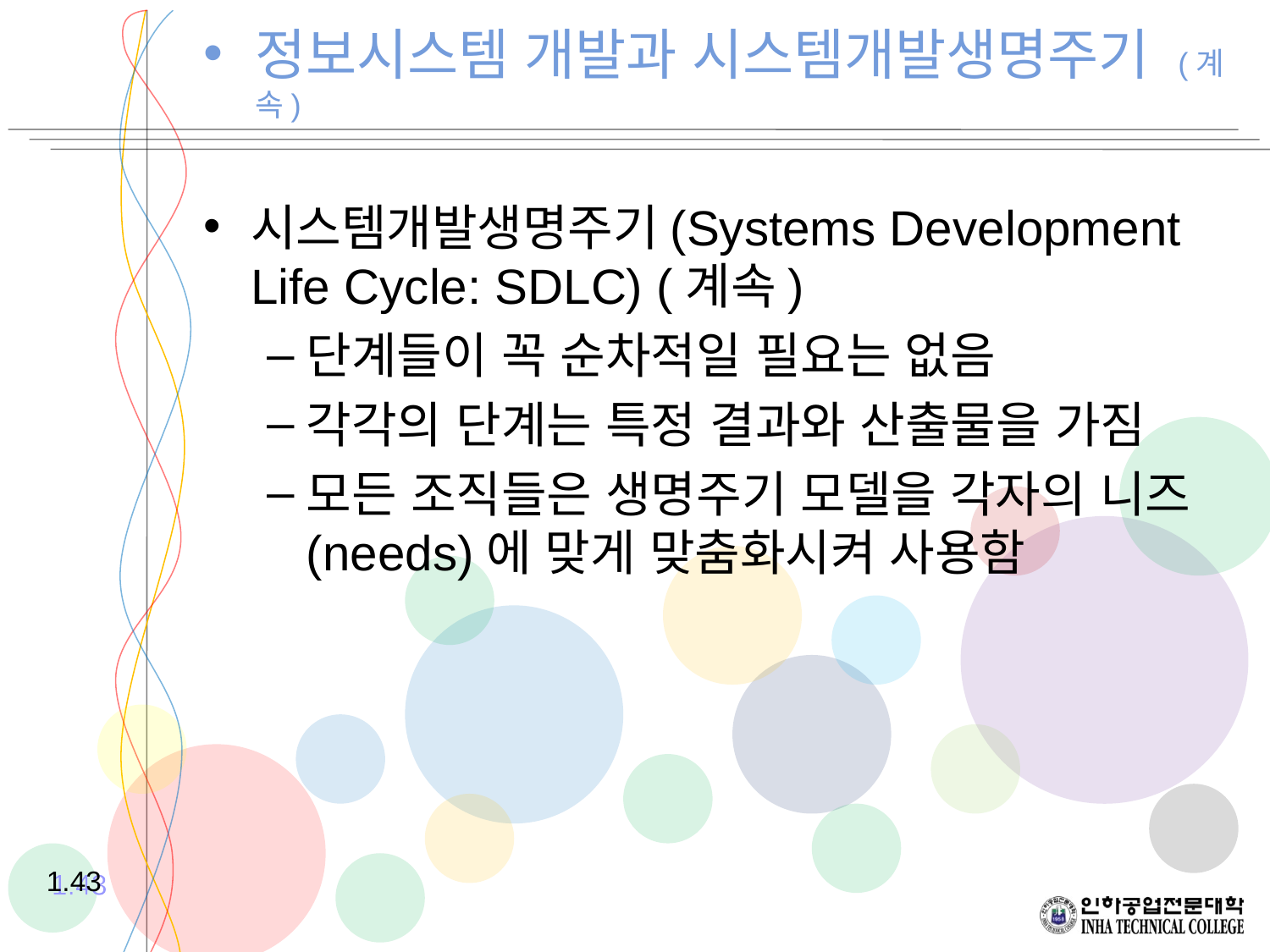

시스템개발생명주기(Systems Development Life Cycle: SDLC) (계속)
단계들이 꼭 순차적일 필요는 없음
각각의 단계는 특정 결과와 산출물을 가짐
모든 조직들은 생명주기 모델을 각자의 니즈(needs)에 맞게 맞춤화시켜 사용함

정보시스템 개발과 시스템개발생명주기 (계속)
1.43